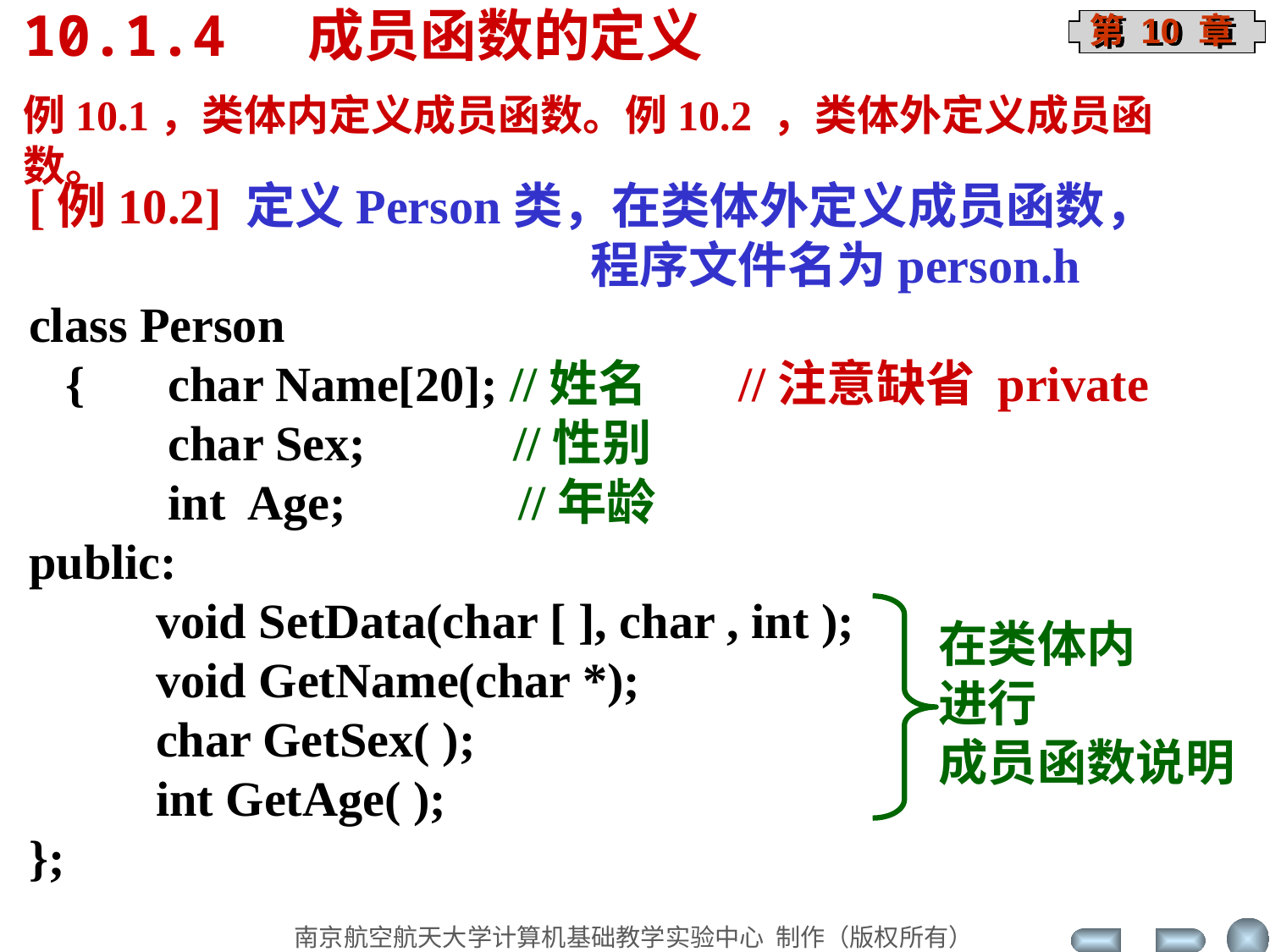

10.1.4  成员函数的定义
例10.1，类体内定义成员函数。例10.2 ，类体外定义成员函数。
[例10.2] 定义Person类，在类体外定义成员函数，
                                                 程序文件名为person.h
class Person
   {	 char Name[20]; //姓名       //注意缺省 private
 	 char Sex;            //性别
	 int  Age;              //年龄
public:
	void SetData(char [ ], char , int );
	void GetName(char *);
	char GetSex( );
	int GetAge( );
};

在类体内
进行
成员函数说明